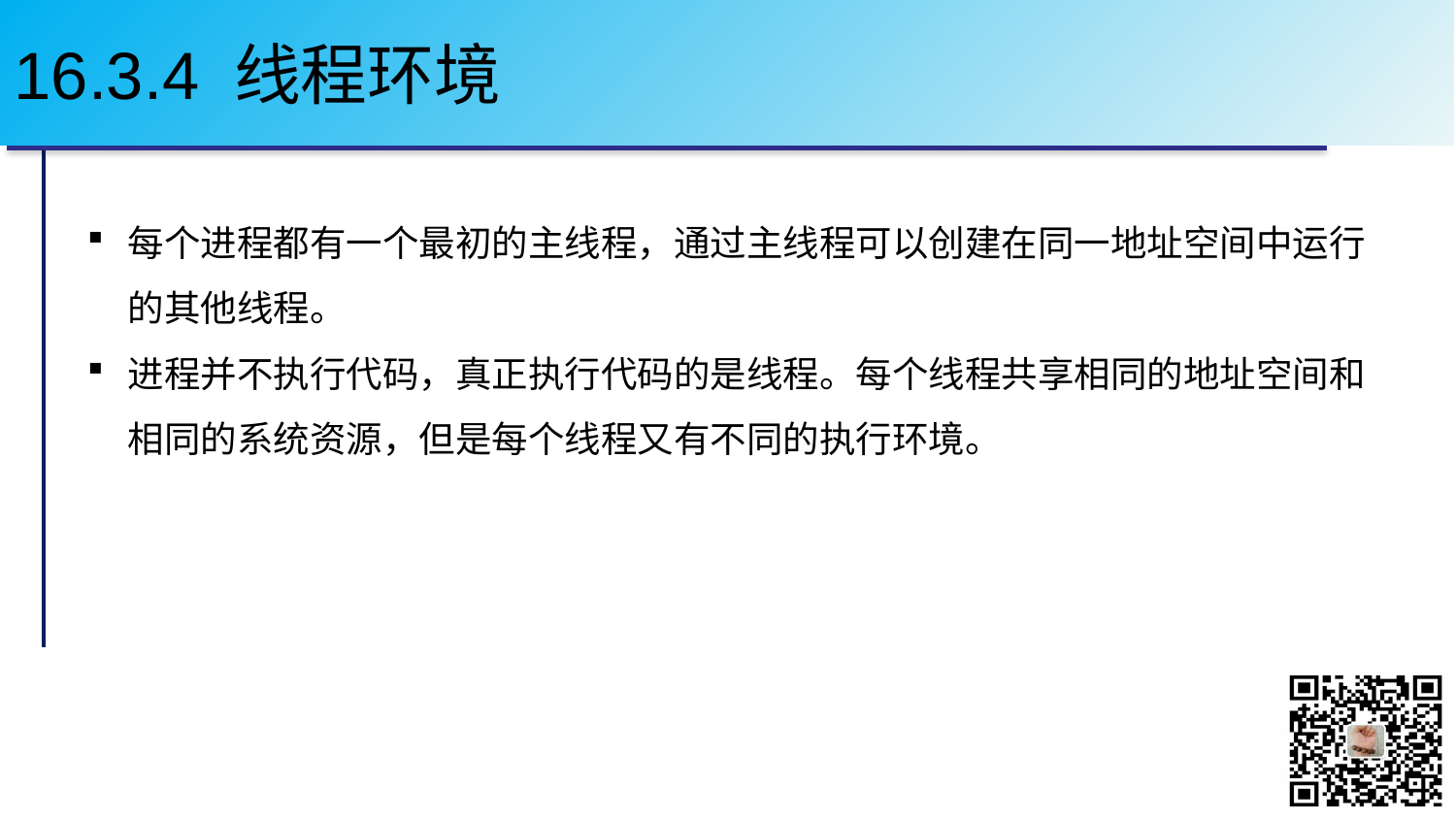

# 16.3.4 线程环境
每个进程都有一个最初的主线程，通过主线程可以创建在同一地址空间中运行的其他线程。
进程并不执行代码，真正执行代码的是线程。每个线程共享相同的地址空间和相同的系统资源，但是每个线程又有不同的执行环境。